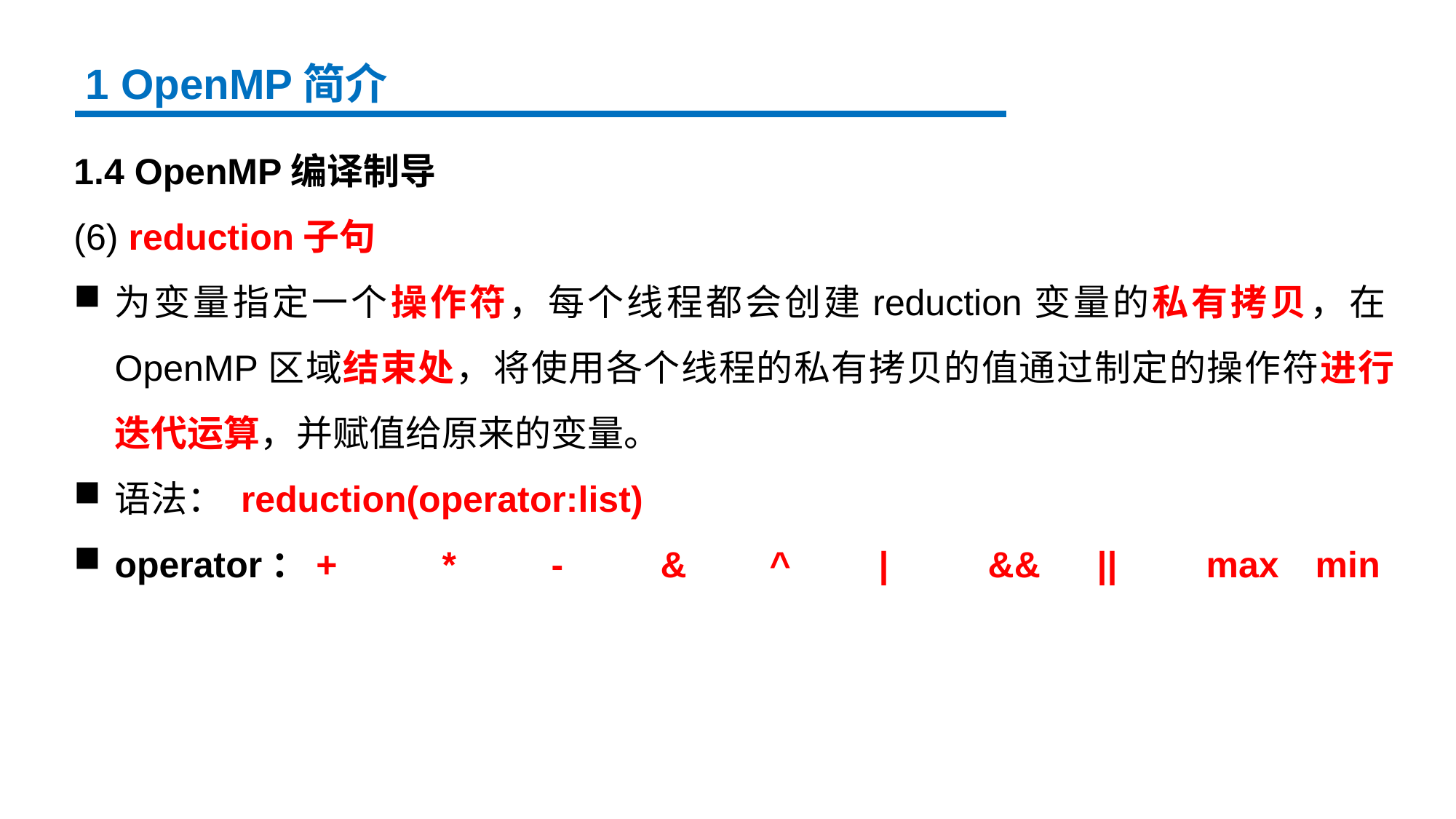

1 OpenMP简介
1.4 OpenMP编译制导
(6) reduction子句
为变量指定一个操作符，每个线程都会创建reduction变量的私有拷贝，在OpenMP区域结束处，将使用各个线程的私有拷贝的值通过制定的操作符进行迭代运算，并赋值给原来的变量。
语法： reduction(operator:list)
operator：+	*	-	&	^	|	&&	||	max	min